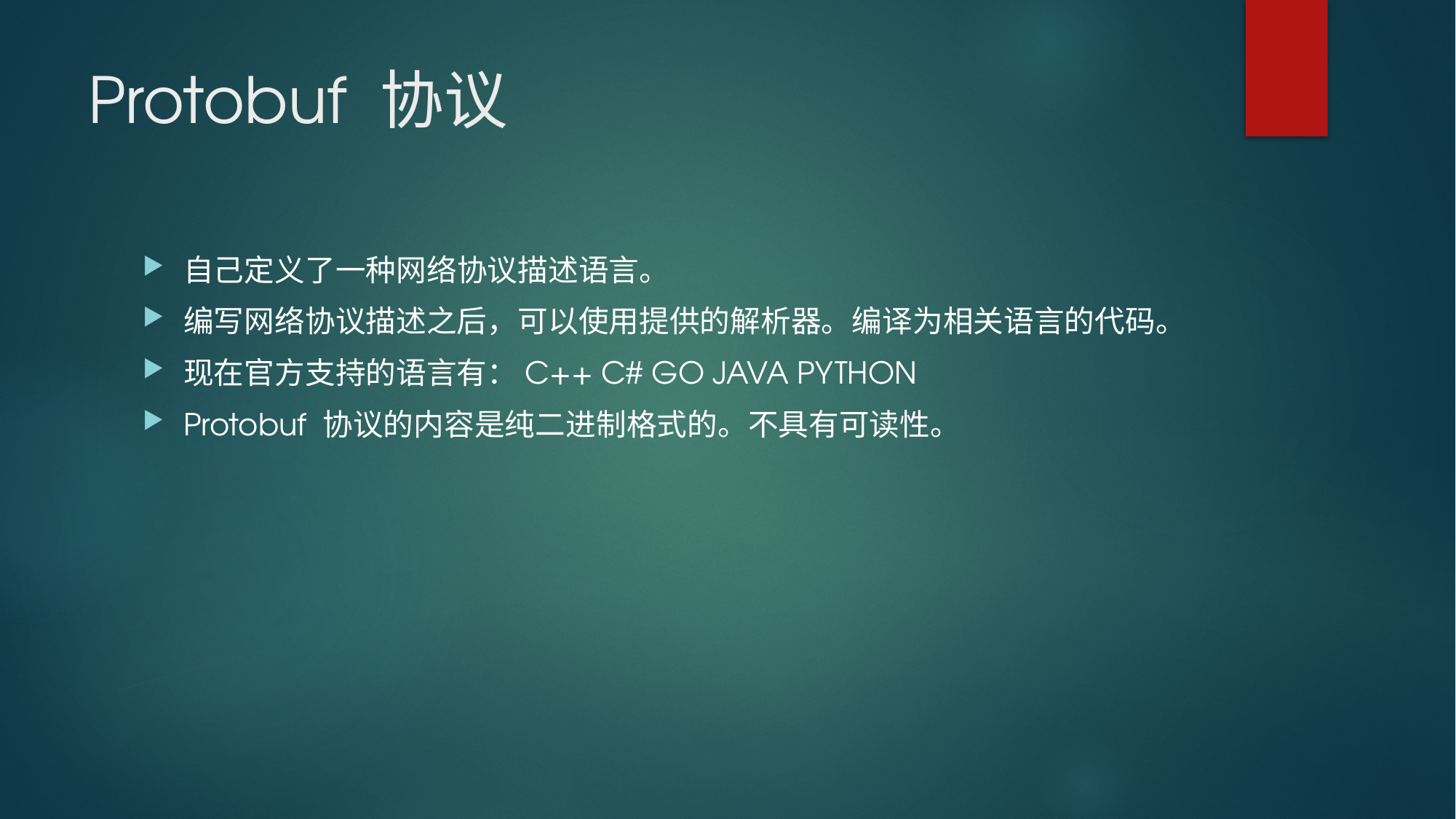

# Protobuf 协议
自己定义了一种网络协议描述语言。
编写网络协议描述之后，可以使用提供的解析器。编译为相关语言的代码。
现在官方支持的语言有：C++ C# GO JAVA PYTHON
Protobuf 协议的内容是纯二进制格式的。不具有可读性。